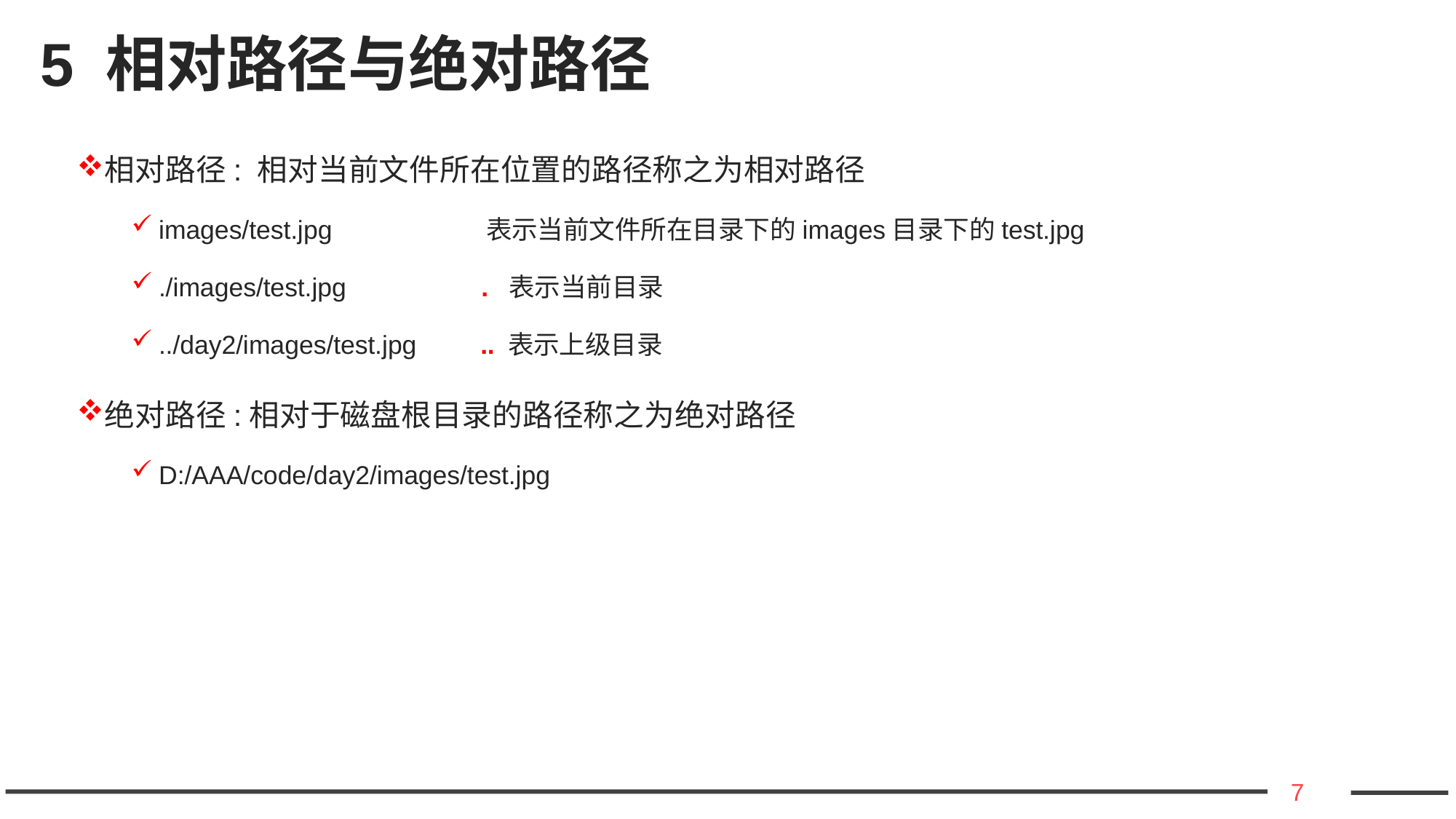

# 5 相对路径与绝对路径
相对路径: 相对当前文件所在位置的路径称之为相对路径
images/test.jpg		表示当前文件所在目录下的images目录下的test.jpg
./images/test.jpg                   .  表示当前目录
../day2/images/test.jpg         .. 表示上级目录
绝对路径:相对于磁盘根目录的路径称之为绝对路径
D:/AAA/code/day2/images/test.jpg